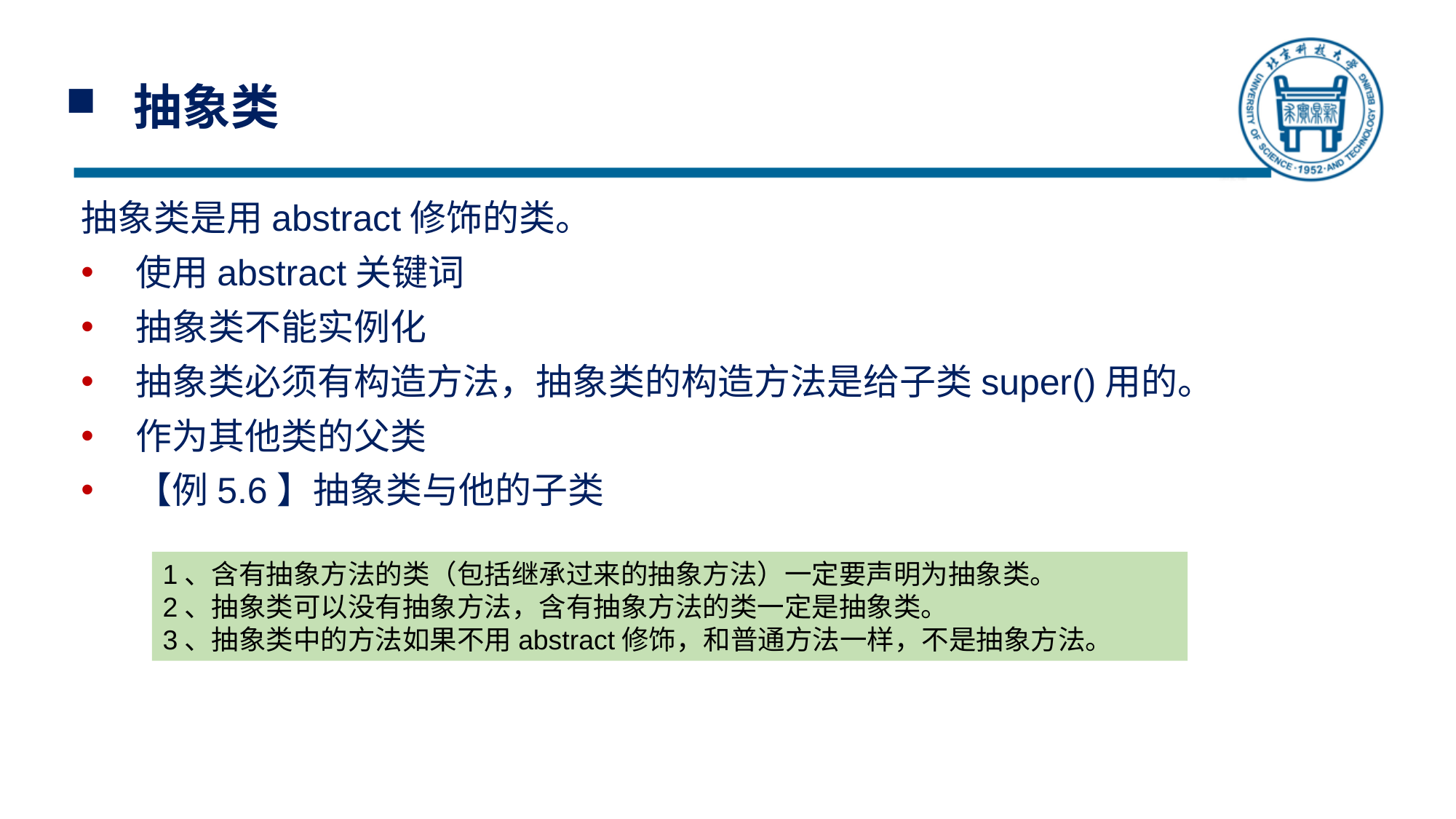

# 抽象类
抽象类是用abstract修饰的类。
使用abstract关键词
抽象类不能实例化
抽象类必须有构造方法，抽象类的构造方法是给子类super()用的。
作为其他类的父类
【例5.6】抽象类与他的子类
1、含有抽象方法的类（包括继承过来的抽象方法）一定要声明为抽象类。
2、抽象类可以没有抽象方法，含有抽象方法的类一定是抽象类。
3、抽象类中的方法如果不用abstract修饰，和普通方法一样，不是抽象方法。